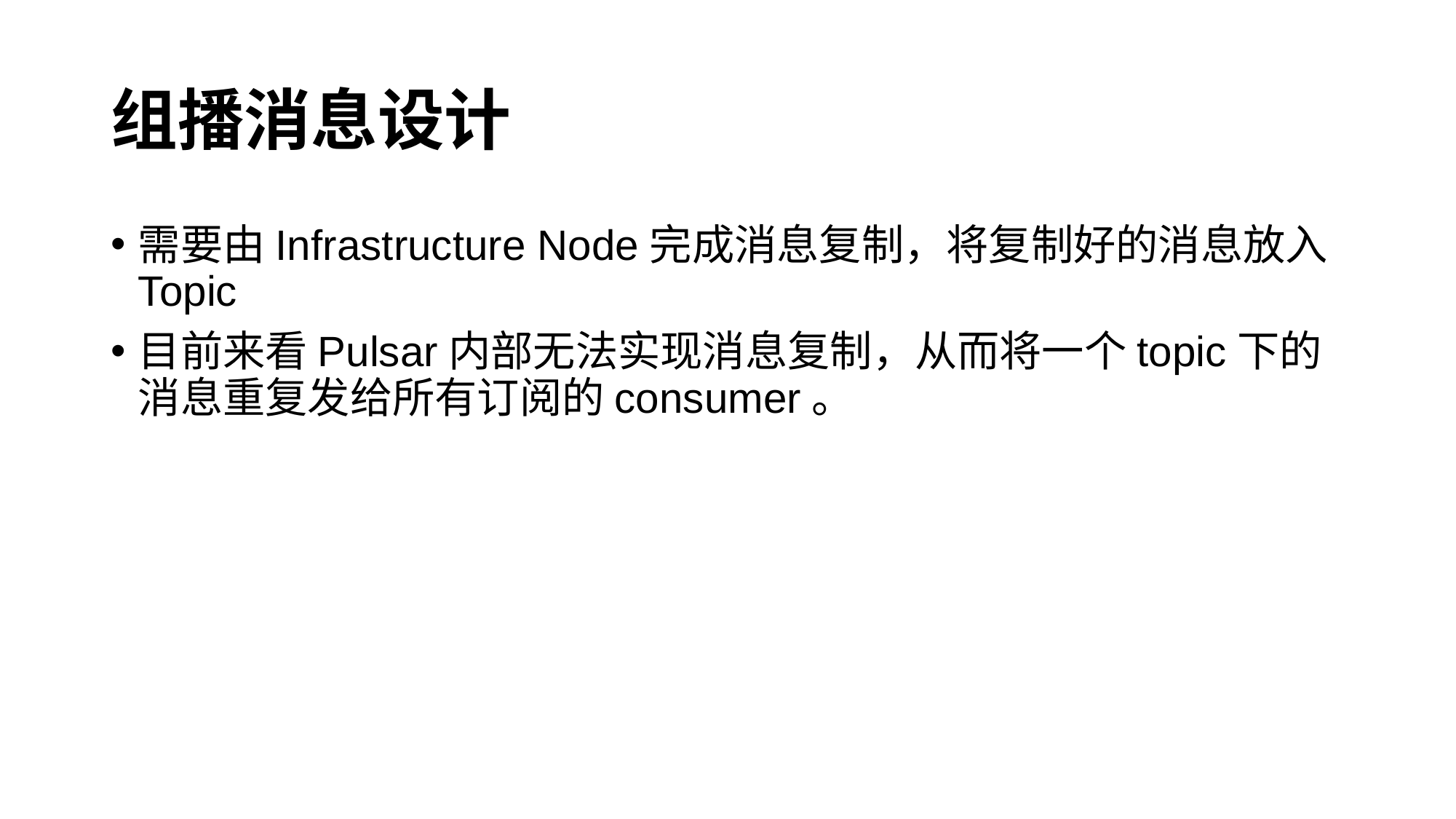

# 组播消息设计
需要由Infrastructure Node完成消息复制，将复制好的消息放入Topic
目前来看Pulsar内部无法实现消息复制，从而将一个topic下的消息重复发给所有订阅的consumer。